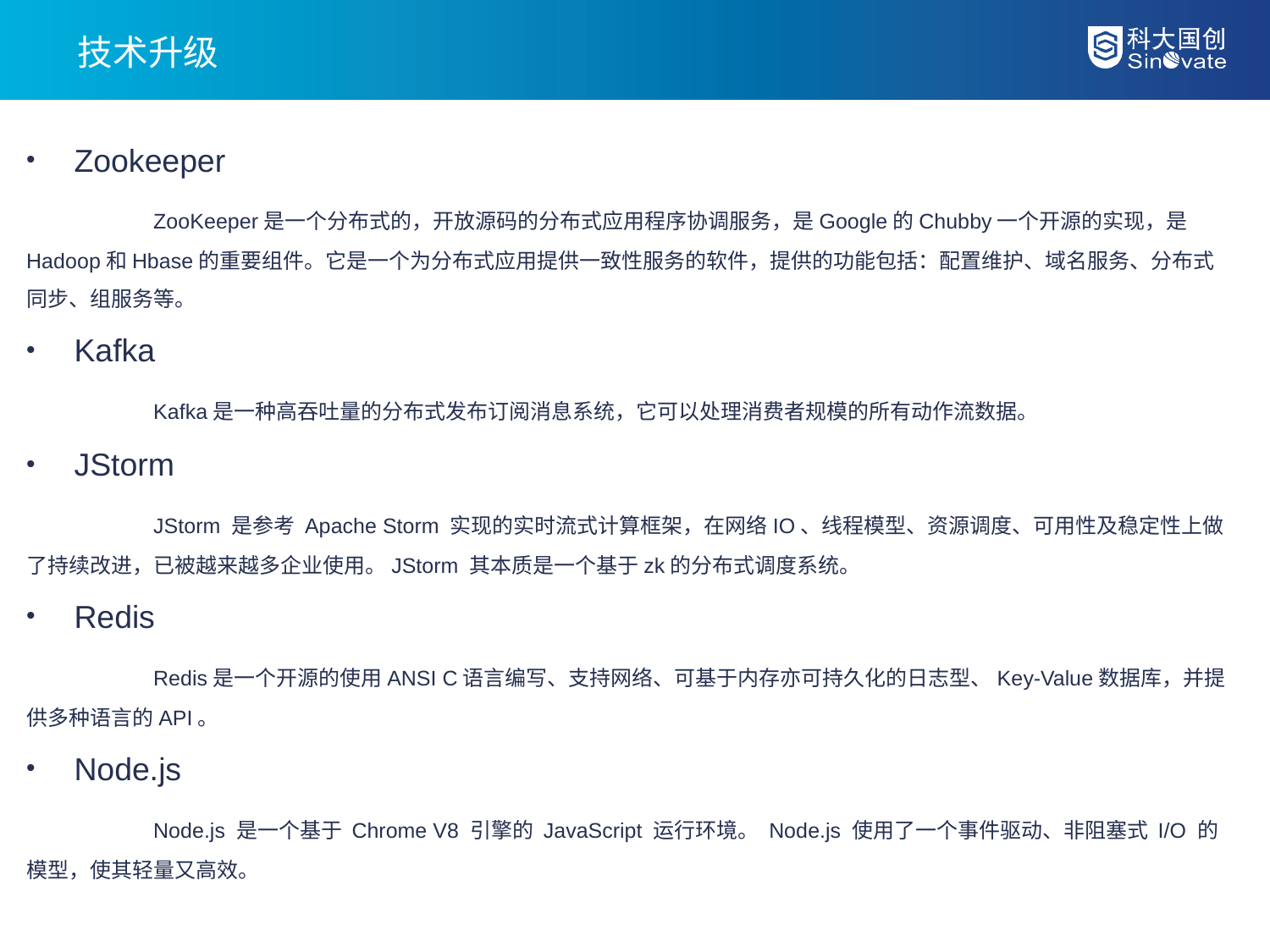

技术升级
Zookeeper
	ZooKeeper是一个分布式的，开放源码的分布式应用程序协调服务，是Google的Chubby一个开源的实现，是Hadoop和Hbase的重要组件。它是一个为分布式应用提供一致性服务的软件，提供的功能包括：配置维护、域名服务、分布式同步、组服务等。
Kafka
	Kafka是一种高吞吐量的分布式发布订阅消息系统，它可以处理消费者规模的所有动作流数据。
JStorm
	JStorm 是参考 Apache Storm 实现的实时流式计算框架，在网络IO、线程模型、资源调度、可用性及稳定性上做了持续改进，已被越来越多企业使用。JStorm 其本质是一个基于zk的分布式调度系统。
Redis
	Redis是一个开源的使用ANSI C语言编写、支持网络、可基于内存亦可持久化的日志型、Key-Value数据库，并提供多种语言的API。
Node.js
	Node.js 是一个基于 Chrome V8 引擎的 JavaScript 运行环境。 Node.js 使用了一个事件驱动、非阻塞式 I/O 的模型，使其轻量又高效。